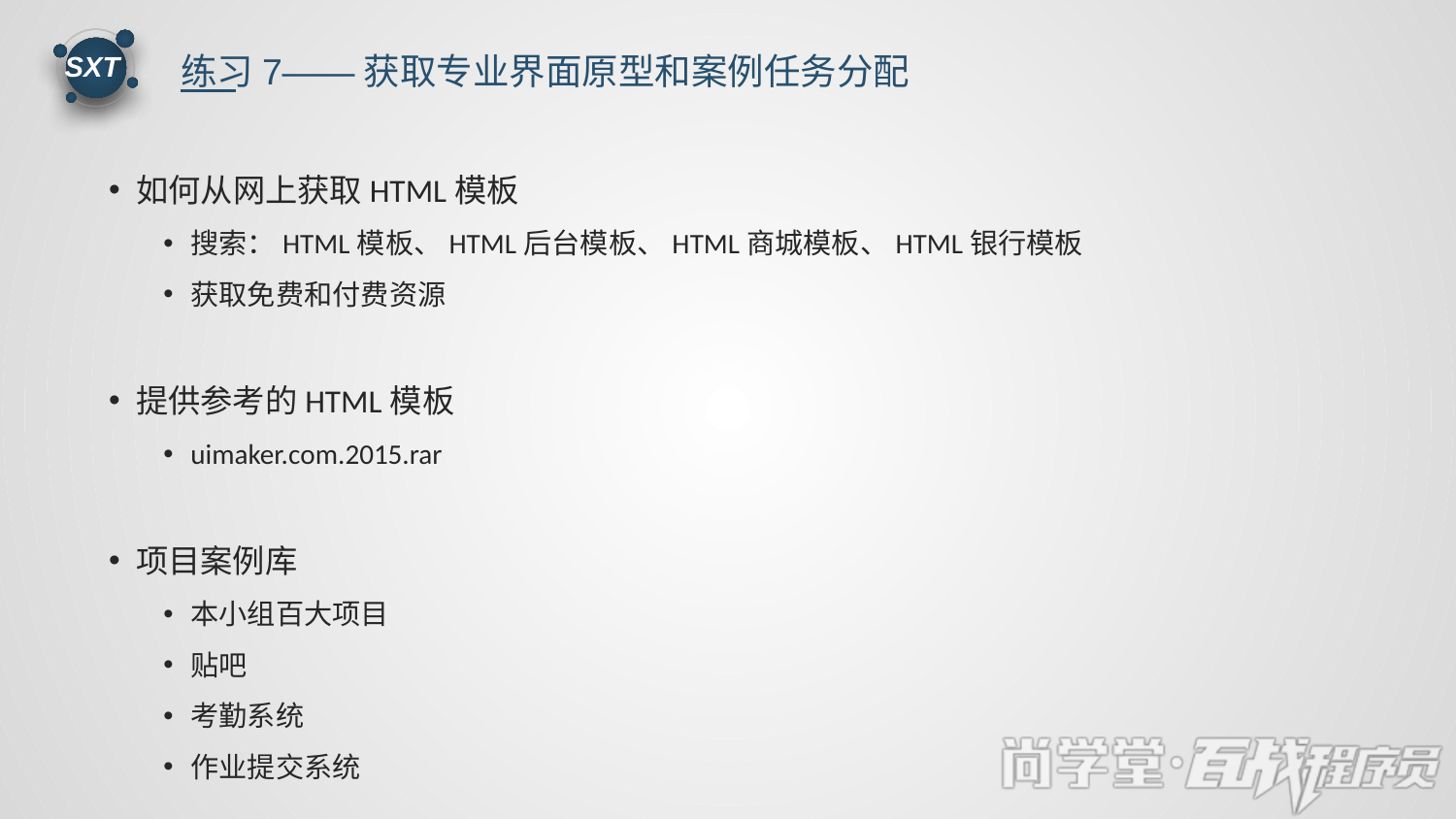

练习7——获取专业界面原型和案例任务分配
SXT
如何从网上获取HTML模板
搜索：HTML模板、HTML后台模板、HTML商城模板、HTML银行模板
获取免费和付费资源

提供参考的HTML模板
uimaker.com.2015.rar

项目案例库
本小组百大项目
贴吧
考勤系统
作业提交系统